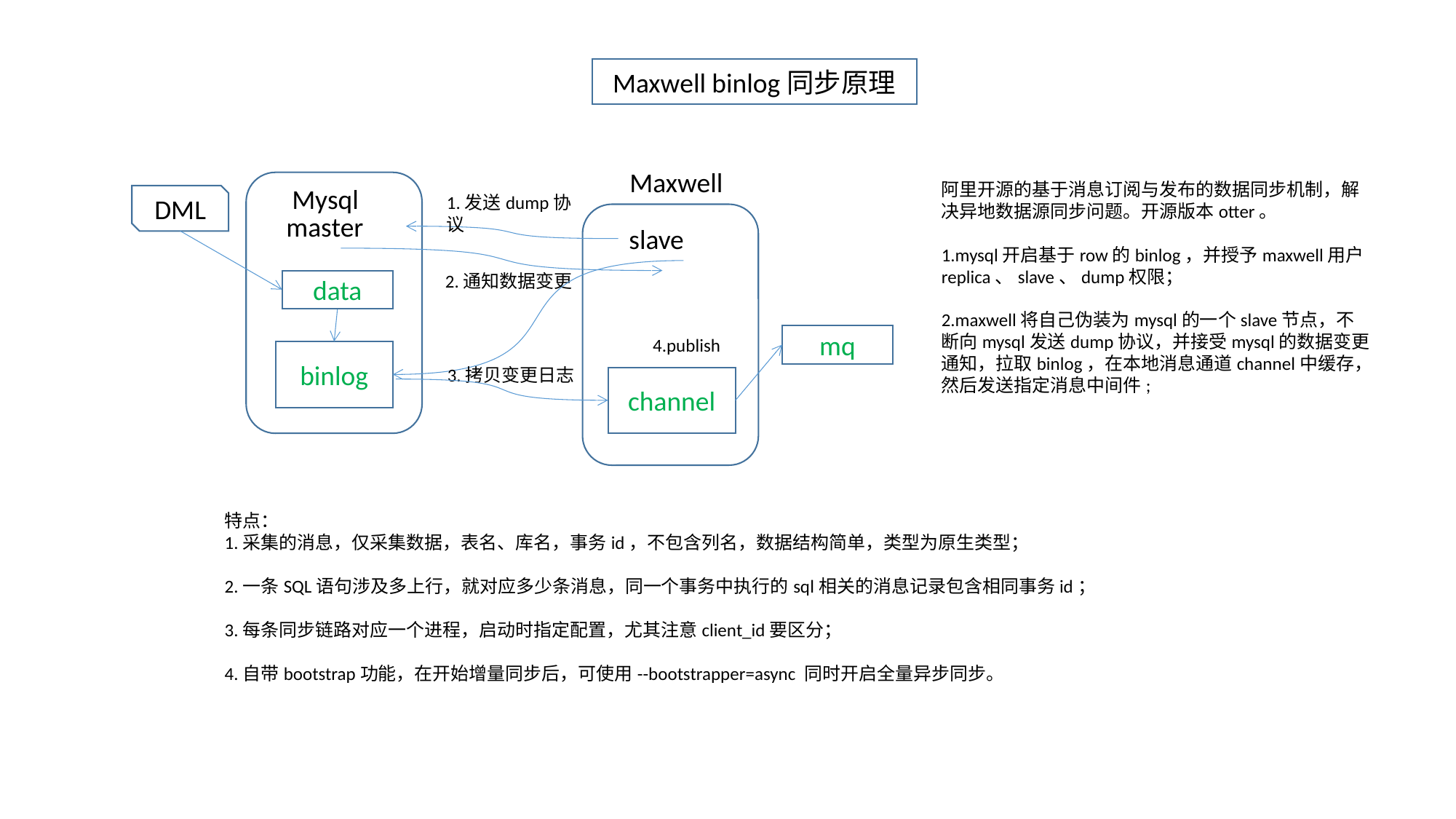

Maxwell binlog同步原理
Maxwell

DML
1.发送dump协议
master

slave
2.通知数据变更
data
mq
4.publish
binlog
3.拷贝变更日志
channel
Mysql
阿里开源的基于消息订阅与发布的数据同步机制，解决异地数据源同步问题。开源版本otter。

1.mysql开启基于row的binlog，并授予maxwell用户replica、slave、dump权限；

2.maxwell将自己伪装为mysql的一个slave节点，不断向mysql发送dump协议，并接受mysql的数据变更通知，拉取binlog，在本地消息通道channel中缓存，然后发送指定消息中间件;
特点：
1.采集的消息，仅采集数据，表名、库名，事务id，不包含列名，数据结构简单，类型为原生类型；

2.一条SQL语句涉及多上行，就对应多少条消息，同一个事务中执行的sql相关的消息记录包含相同事务id；

3.每条同步链路对应一个进程，启动时指定配置，尤其注意client_id要区分；

4.自带bootstrap功能，在开始增量同步后，可使用--bootstrapper=async 同时开启全量异步同步。